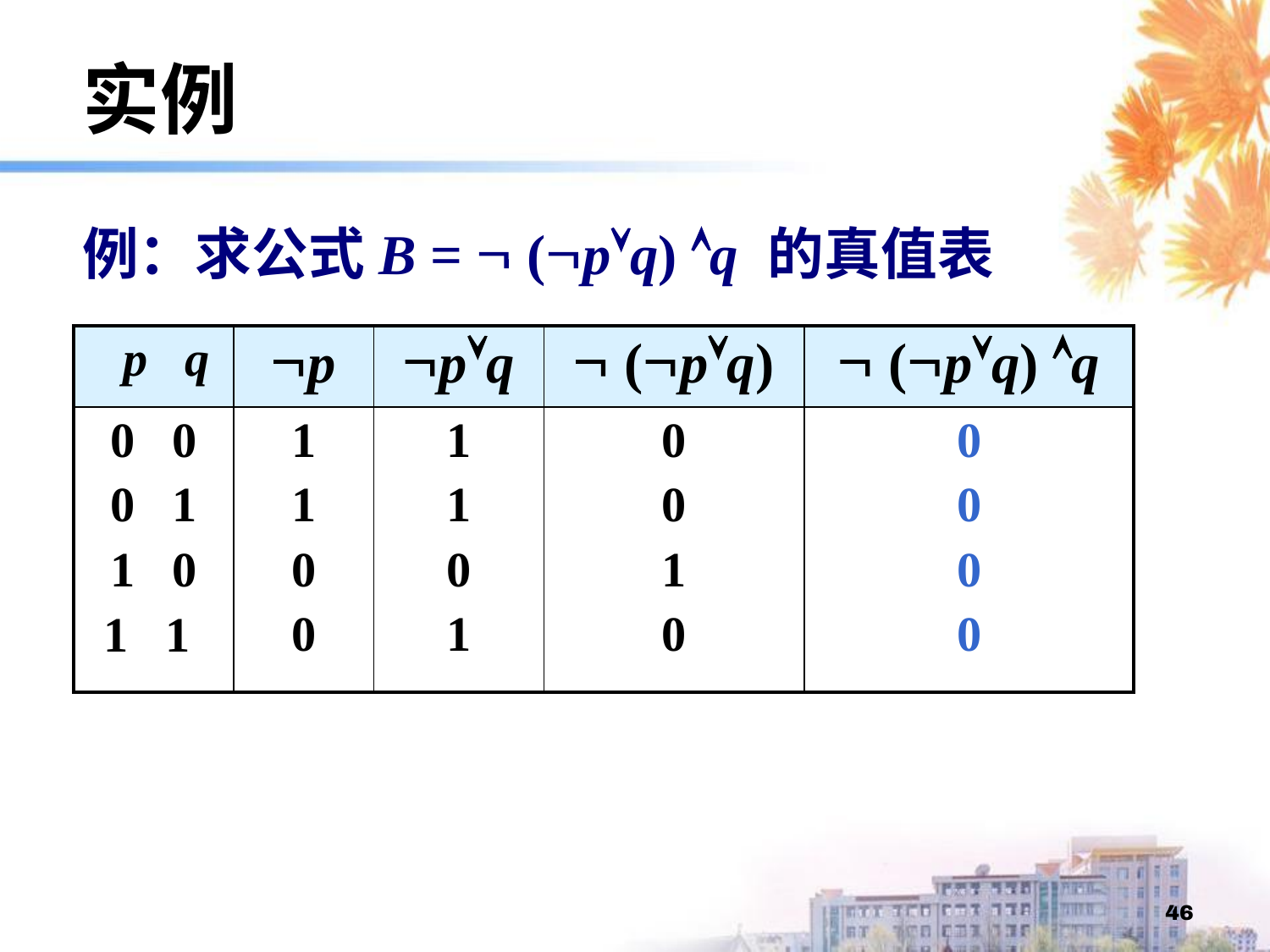

实例
例：求公式B = ¬ (¬p∨q) ∧q 的真值表
| p q | ¬p | ¬p∨q | ¬ (¬p∨q) | ¬ (¬p∨q) ∧q |
| --- | --- | --- | --- | --- |
| 0 0 0 1 1 0 1 1 | 1 1 0 0 | 1 1 0 1 | 0 0 1 0 | 0 0 0 0 |
46